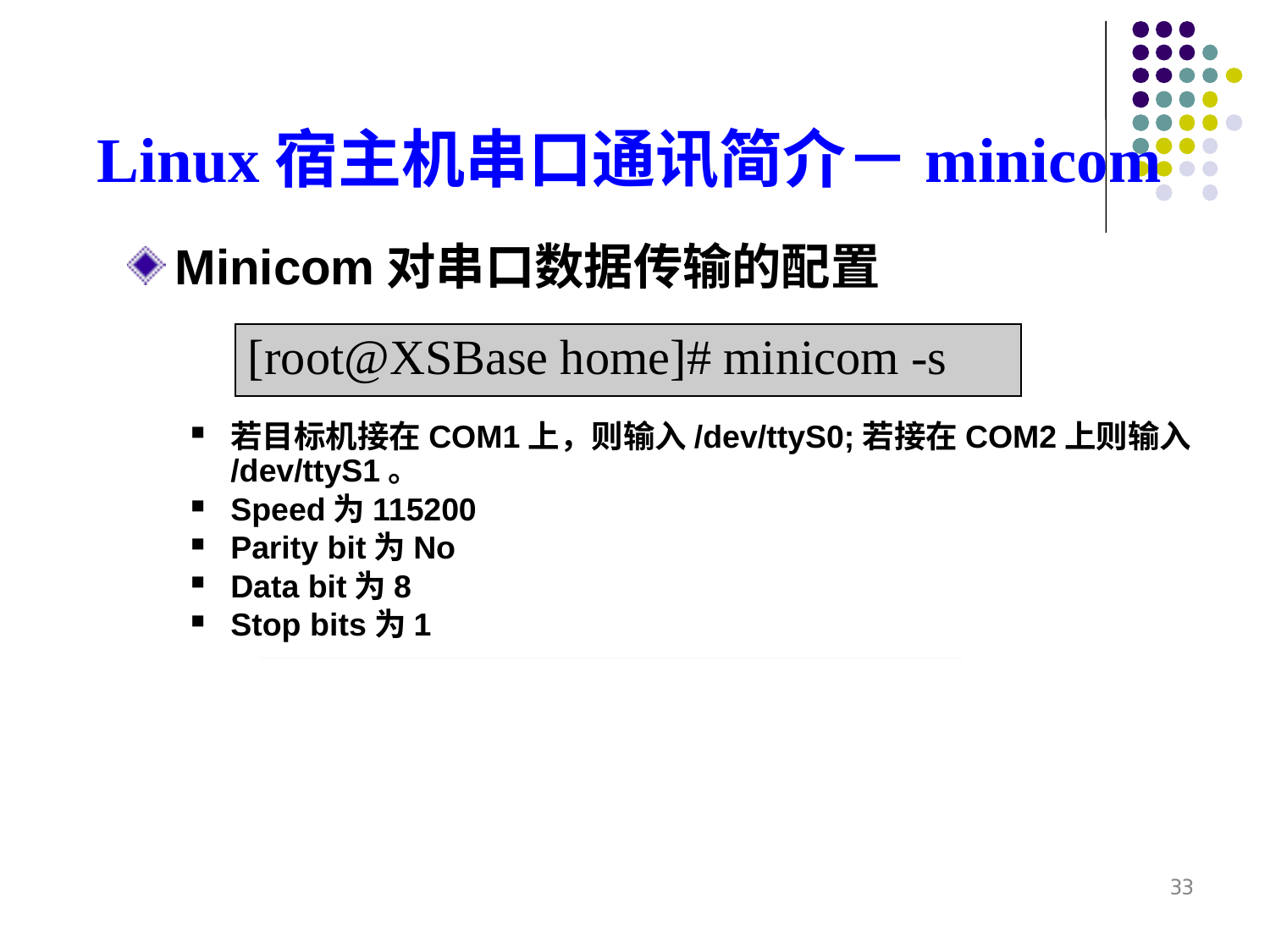

# Linux宿主机串口通讯简介－minicom
Minicom对串口数据传输的配置

若目标机接在COM1上，则输入/dev/ttyS0;若接在COM2上则输入/dev/ttyS1。
Speed为115200
Parity bit为No
Data bit为8
Stop bits为1
| [root@XSBase home]# minicom -s |
| --- |

33